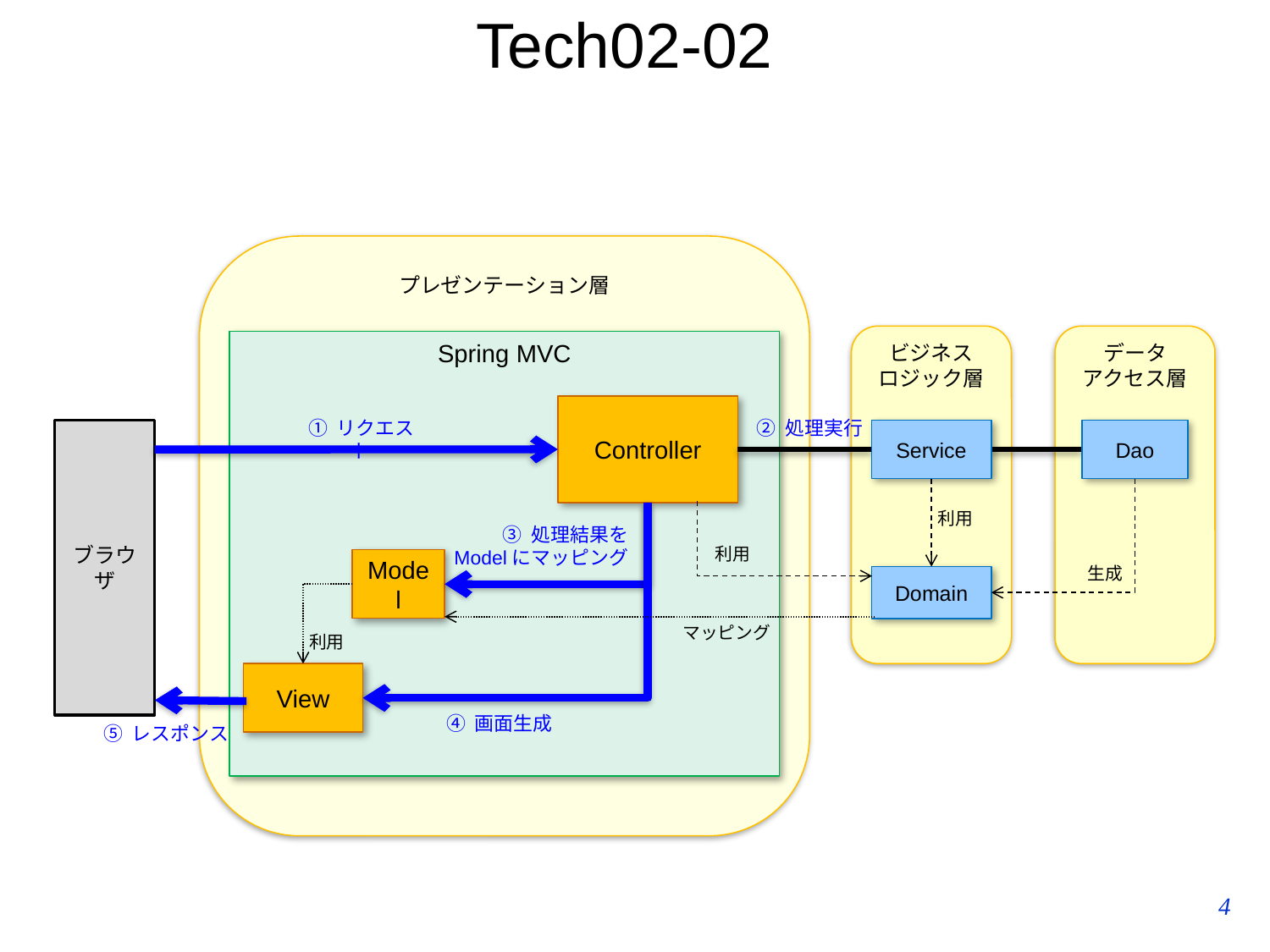

# Tech02-02
プレゼンテーション層
データ
アクセス層
ビジネス
ロジック層
Spring MVC
Controller
① リクエスト
② 処理実行
ブラウザ
Dao
Service
利用
③ 処理結果を
Modelにマッピング
利用
Model
生成
Domain
マッピング
利用
View
④ 画面生成
⑤ レスポンス
4